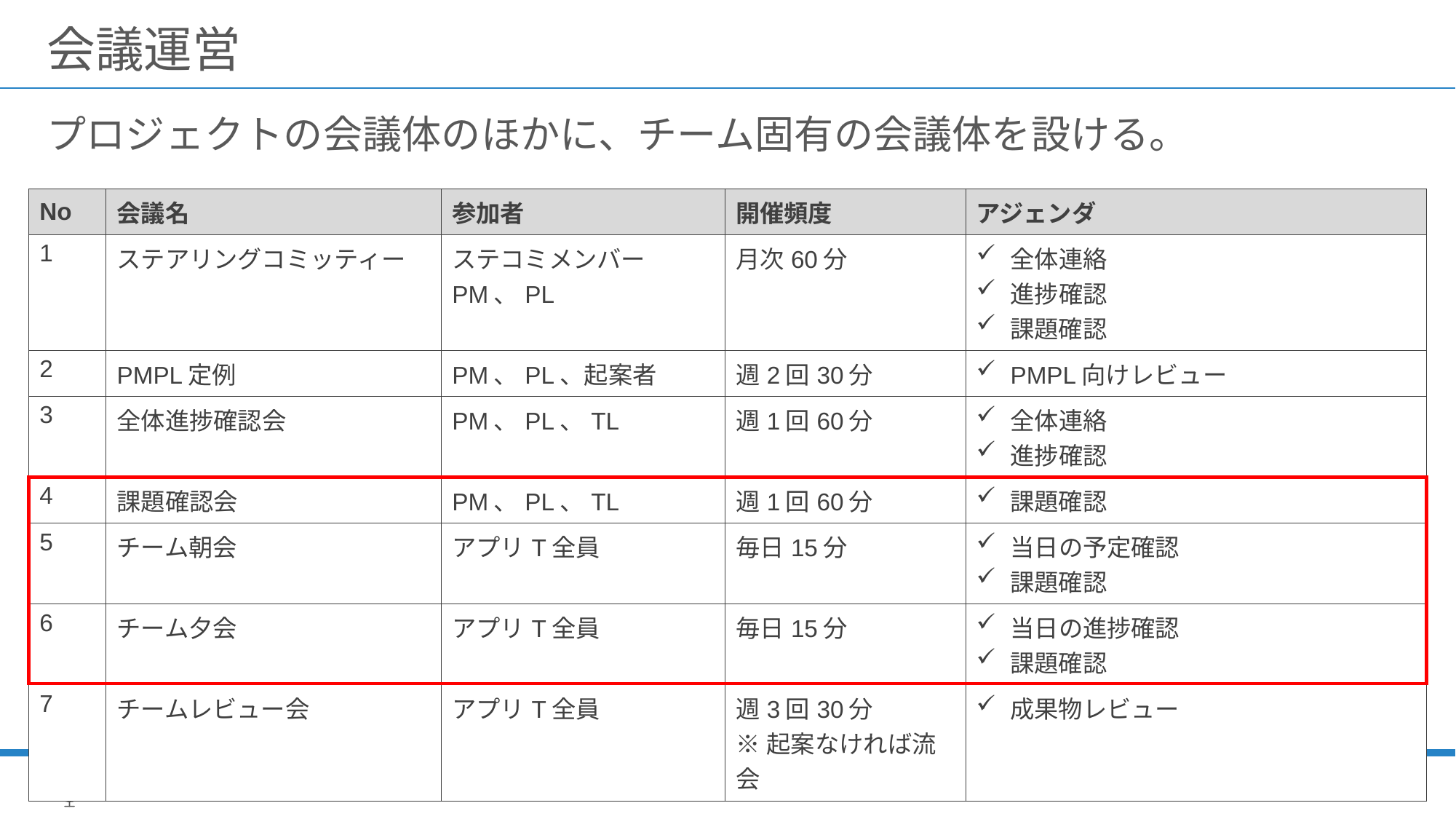

# 会議運営
プロジェクトの会議体のほかに、チーム固有の会議体を設ける。
| No | 会議名 | 参加者 | 開催頻度 | アジェンダ |
| --- | --- | --- | --- | --- |
| 1 | ステアリングコミッティー | ステコミメンバー PM、PL | 月次60分 | 全体連絡 進捗確認 課題確認 |
| 2 | PMPL定例 | PM、PL、起案者 | 週2回30分 | PMPL向けレビュー |
| 3 | 全体進捗確認会 | PM、PL、TL | 週1回60分 | 全体連絡 進捗確認 |
| 4 | 課題確認会 | PM、PL、TL | 週1回60分 | 課題確認 |
| 5 | チーム朝会 | アプリT全員 | 毎日15分 | 当日の予定確認 課題確認 |
| 6 | チーム夕会 | アプリT全員 | 毎日15分 | 当日の進捗確認 課題確認 |
| 7 | チームレビュー会 | アプリT全員 | 週3回30分 ※起案なければ流会 | 成果物レビュー |